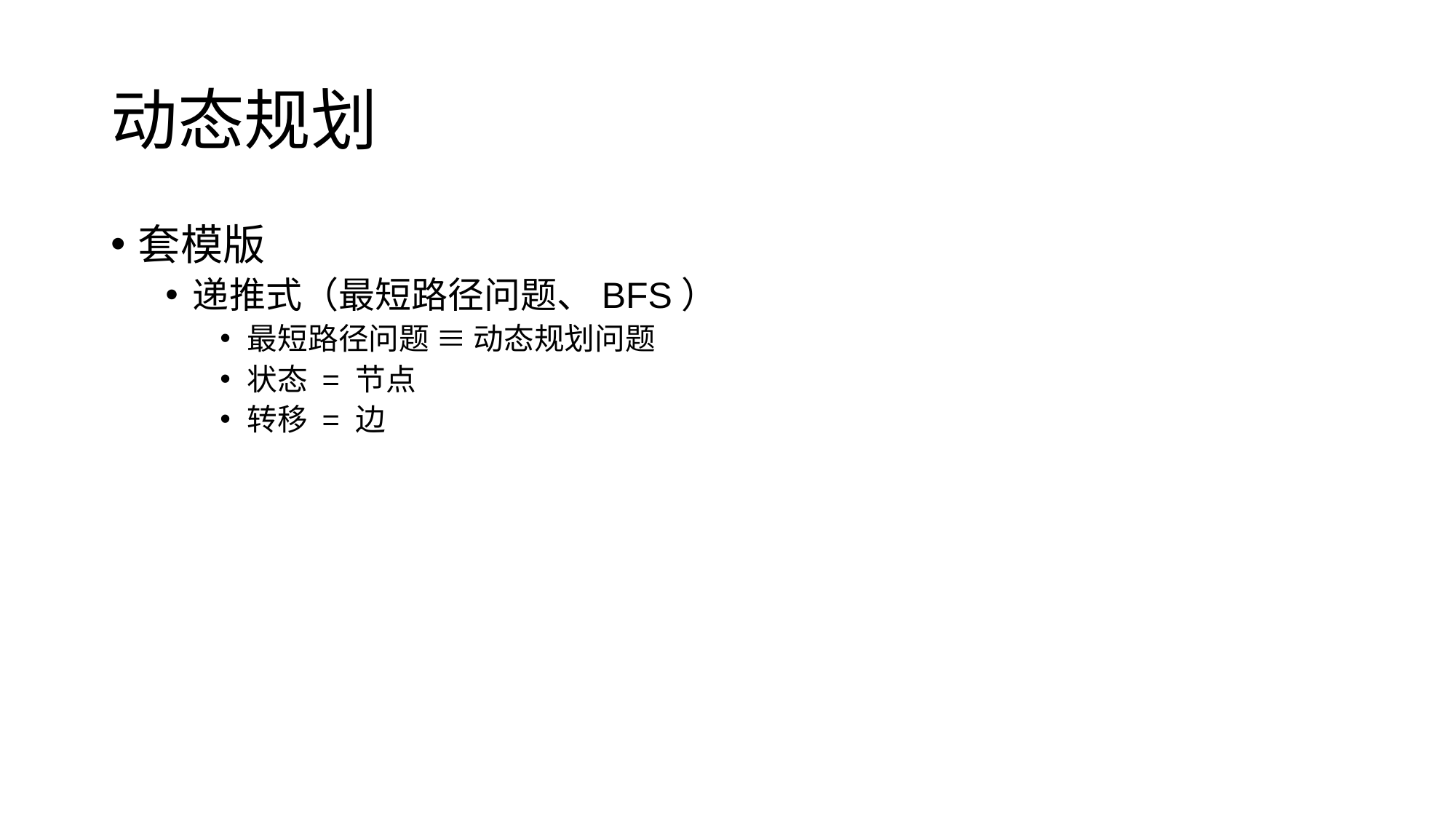

# 动态规划
套模版
递推式（最短路径问题、BFS）
最短路径问题 ≡ 动态规划问题
状态 = 节点
转移 = 边